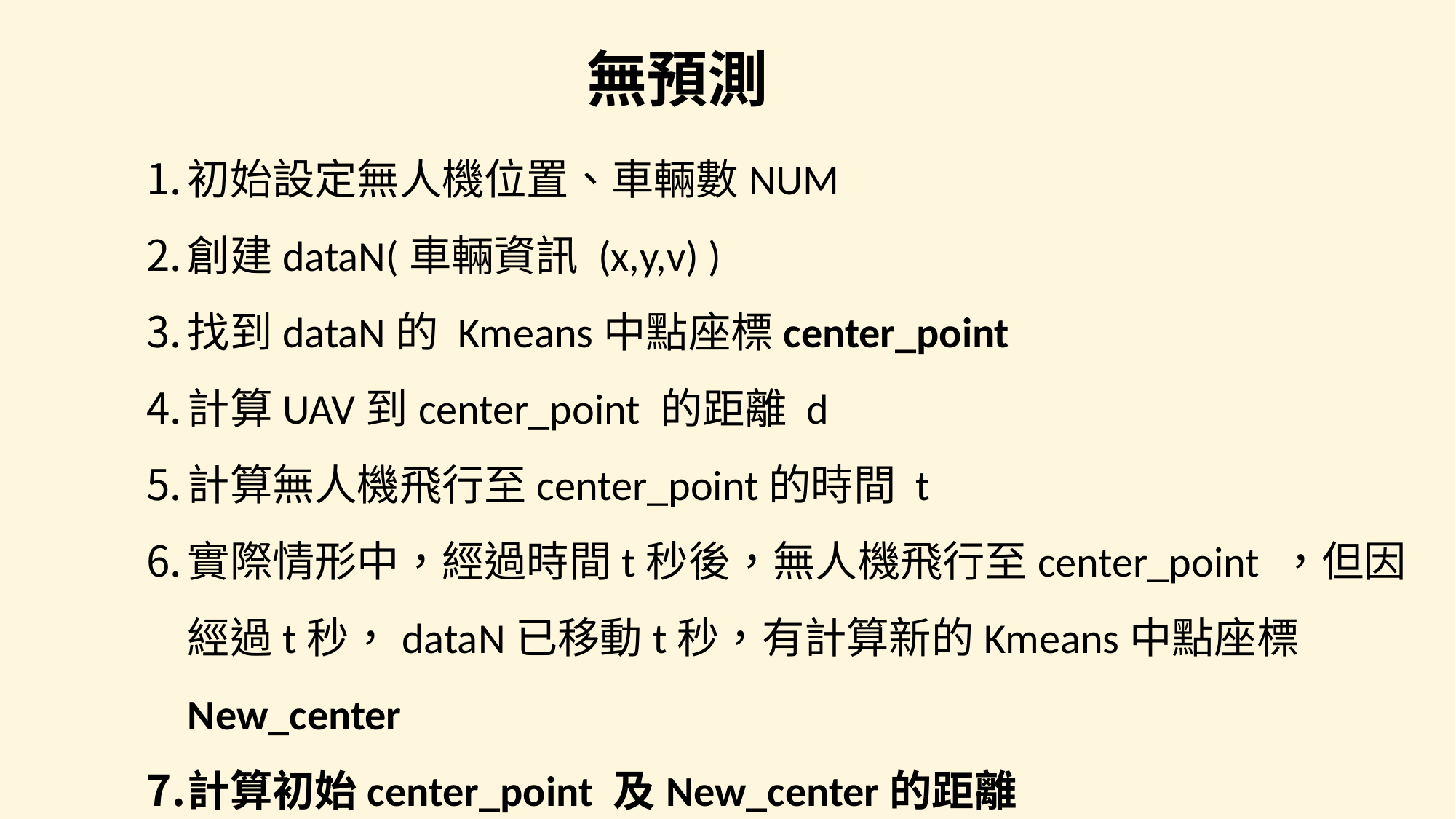

無預測
初始設定無人機位置、車輛數NUM
創建dataN(車輛資訊 (x,y,v) )
找到dataN的 Kmeans中點座標center_point
計算UAV到center_point 的距離 d
計算無人機飛行至center_point的時間 t
實際情形中，經過時間t秒後，無人機飛行至center_point ，但因經過t秒，dataN已移動t秒，有計算新的Kmeans中點座標 New_center
計算初始center_point 及New_center的距離